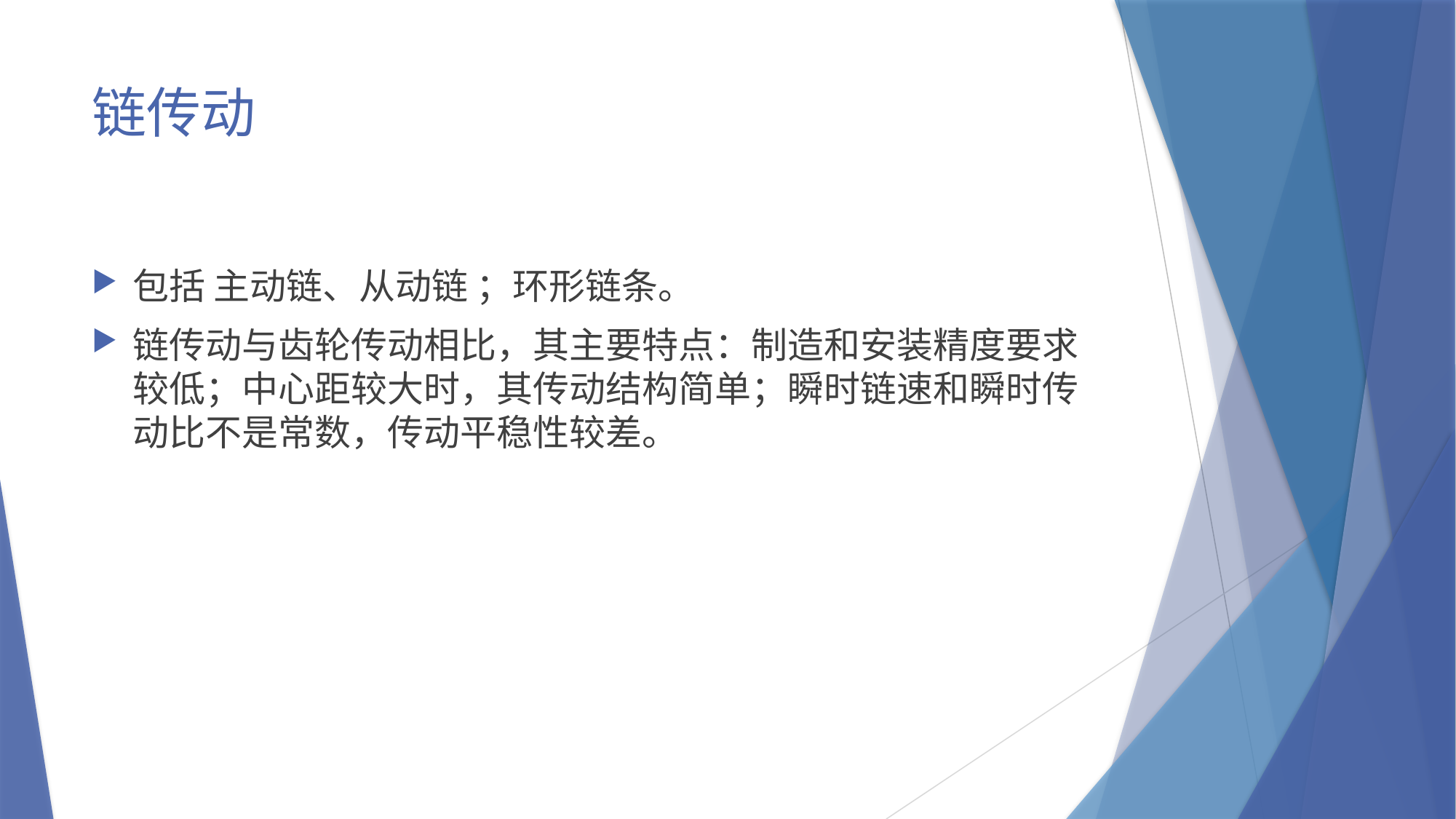

# 链传动
包括 主动链、从动链 ；环形链条。
链传动与齿轮传动相比，其主要特点：制造和安装精度要求较低；中心距较大时，其传动结构简单；瞬时链速和瞬时传动比不是常数，传动平稳性较差。